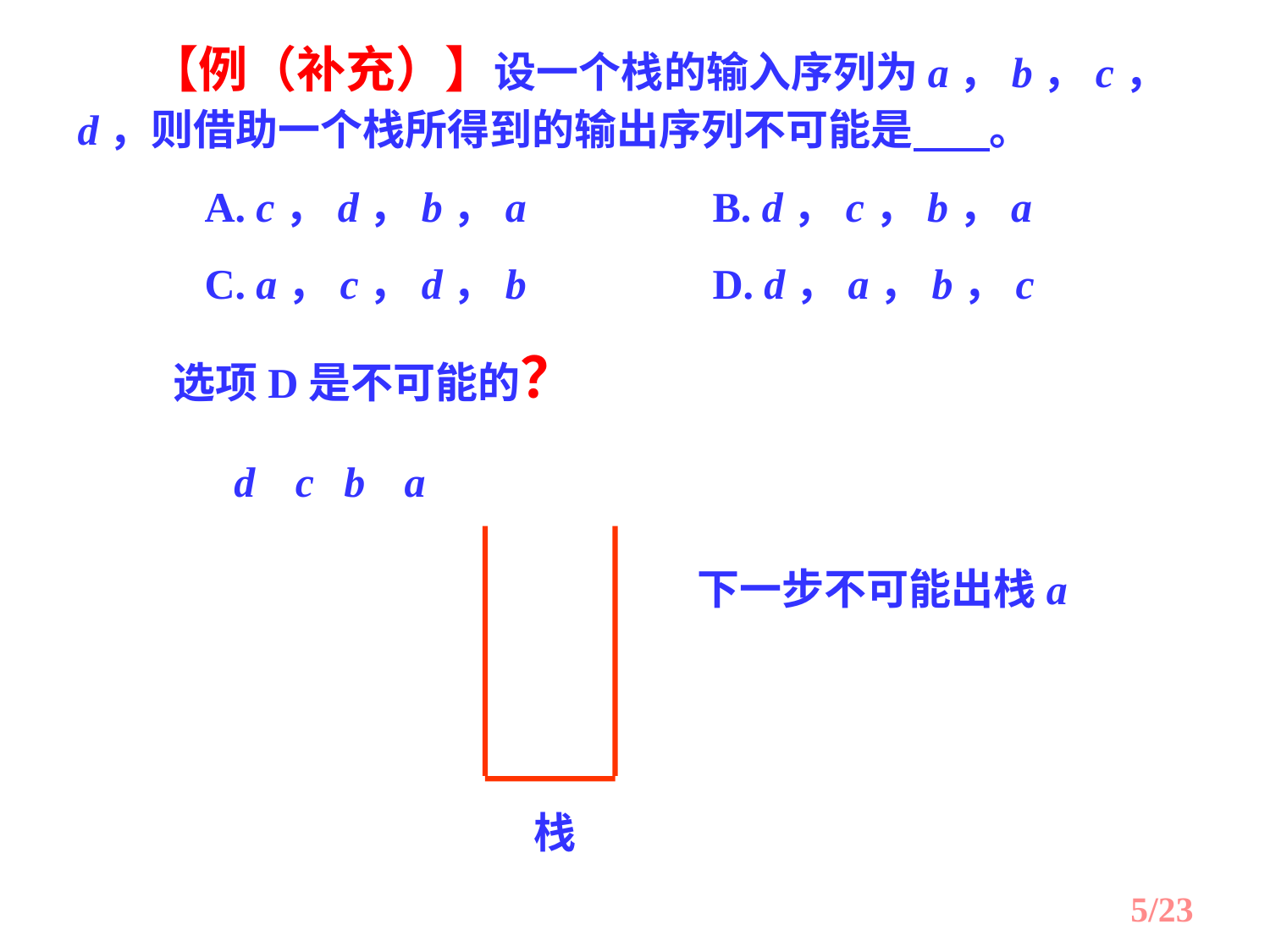

【例（补充）】设一个栈的输入序列为a，b，c，d，则借助一个栈所得到的输出序列不可能是        。
	A. c，d，b，a		B. d，c，b，a
	C. a，c，d，b		D. d，a，b，c
选项D是不可能的？
d
c
b
a

下一步不可能出栈a

栈
5